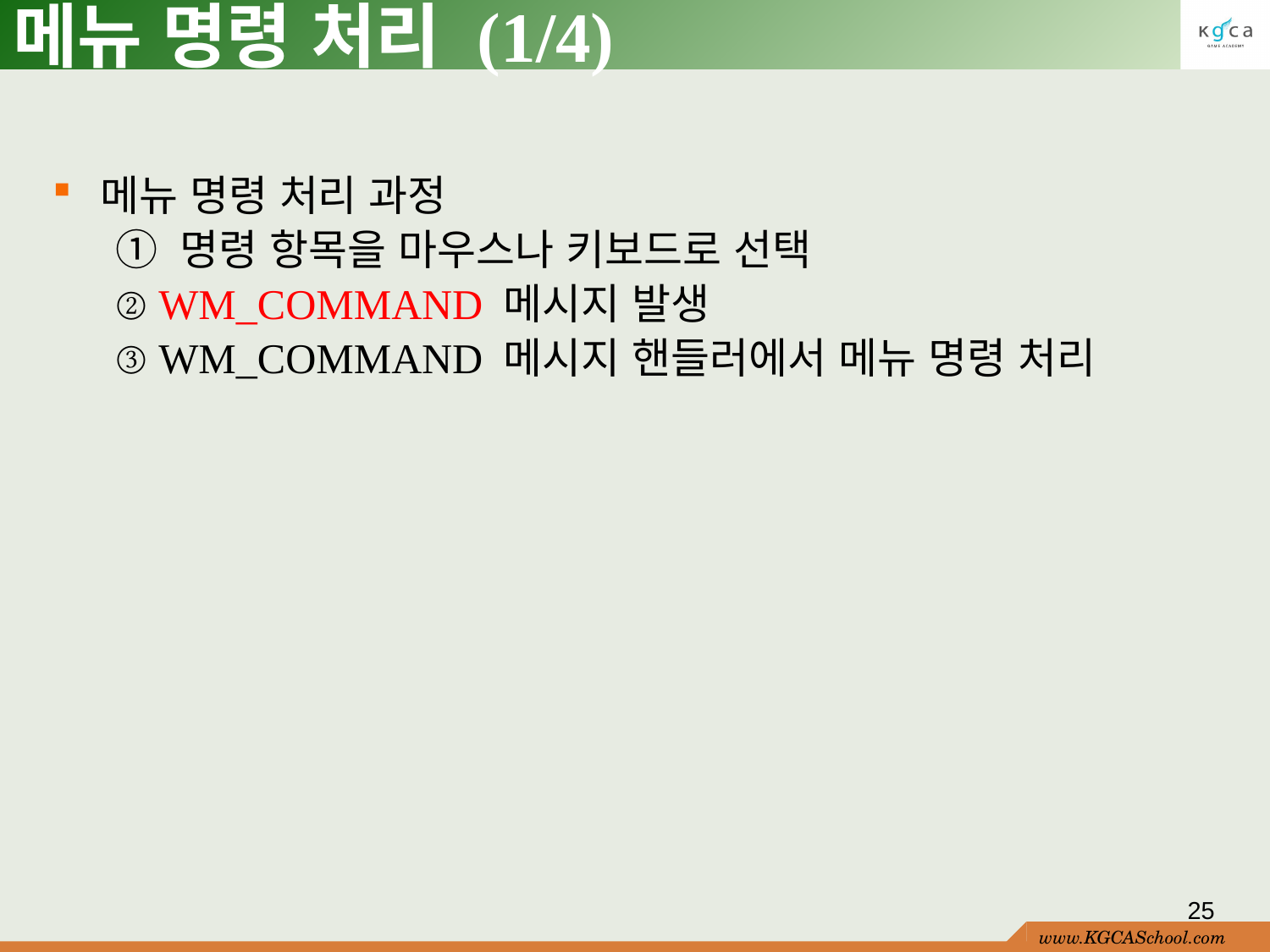

# 메뉴 명령 처리 (1/4)
메뉴 명령 처리 과정
① 명령 항목을 마우스나 키보드로 선택
② WM_COMMAND 메시지 발생
③ WM_COMMAND 메시지 핸들러에서 메뉴 명령 처리

25